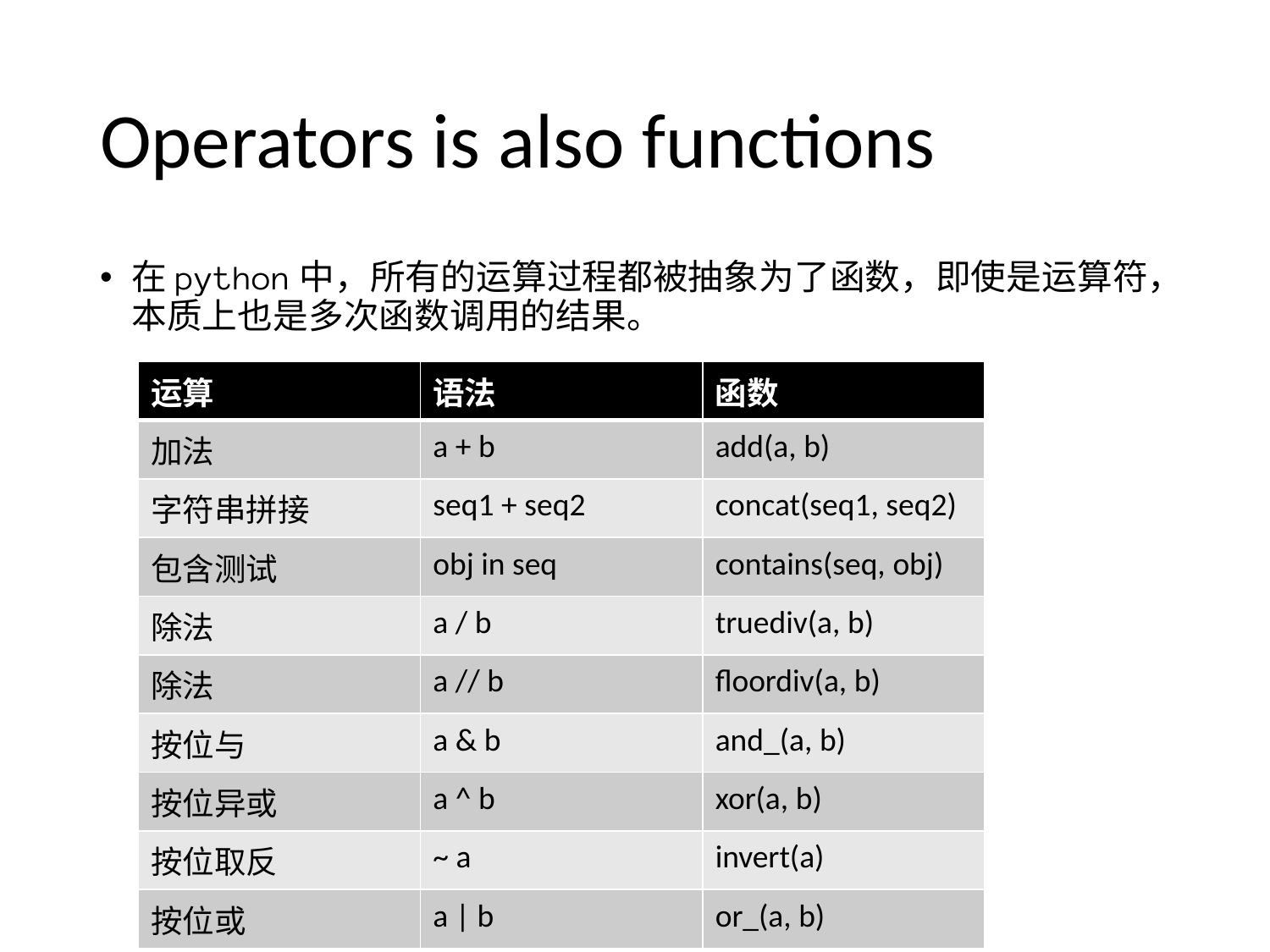

# Operators is also functions
在python中，所有的运算过程都被抽象为了函数，即使是运算符，本质上也是多次函数调用的结果。

| 运算 | 语法 | 函数 |
| --- | --- | --- |
| 加法 | a + b | add(a, b) |
| 字符串拼接 | seq1 + seq2 | concat(seq1, seq2) |
| 包含测试 | obj in seq | contains(seq, obj) |
| 除法 | a / b | truediv(a, b) |
| 除法 | a // b | floordiv(a, b) |
| 按位与 | a & b | and\_(a, b) |
| 按位异或 | a ^ b | xor(a, b) |
| 按位取反 | ~ a | invert(a) |
| 按位或 | a | b | or\_(a, b) |